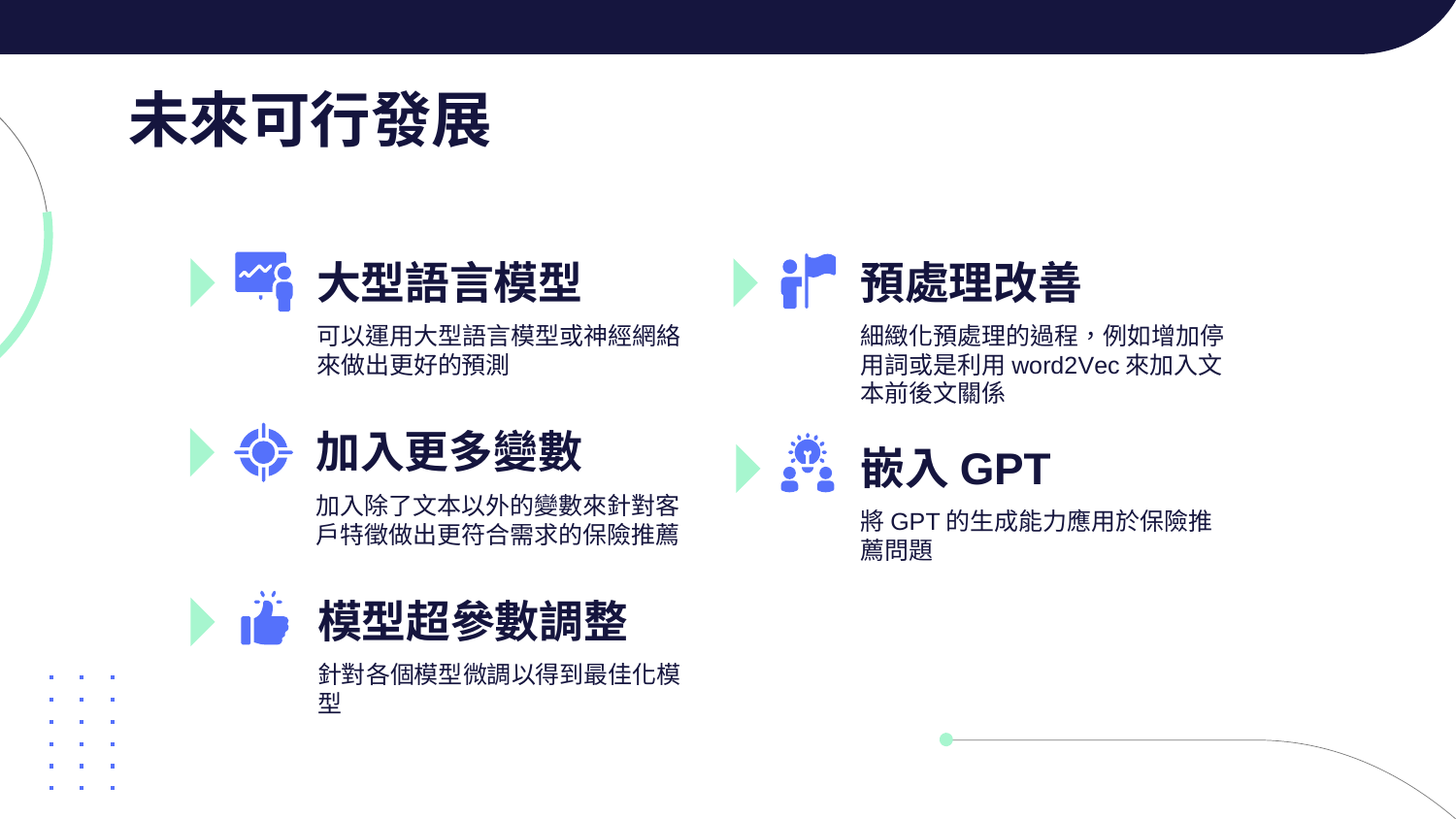

# 未來可行發展
大型語言模型
預處理改善

細緻化預處理的過程，例如增加停用詞或是利用word2Vec來加入文本前後文關係
可以運用大型語言模型或神經網絡來做出更好的預測
加入更多變數

嵌入GPT

加入除了文本以外的變數來針對客戶特徵做出更符合需求的保險推薦
將GPT的生成能力應用於保險推薦問題
模型超參數調整

針對各個模型微調以得到最佳化模型